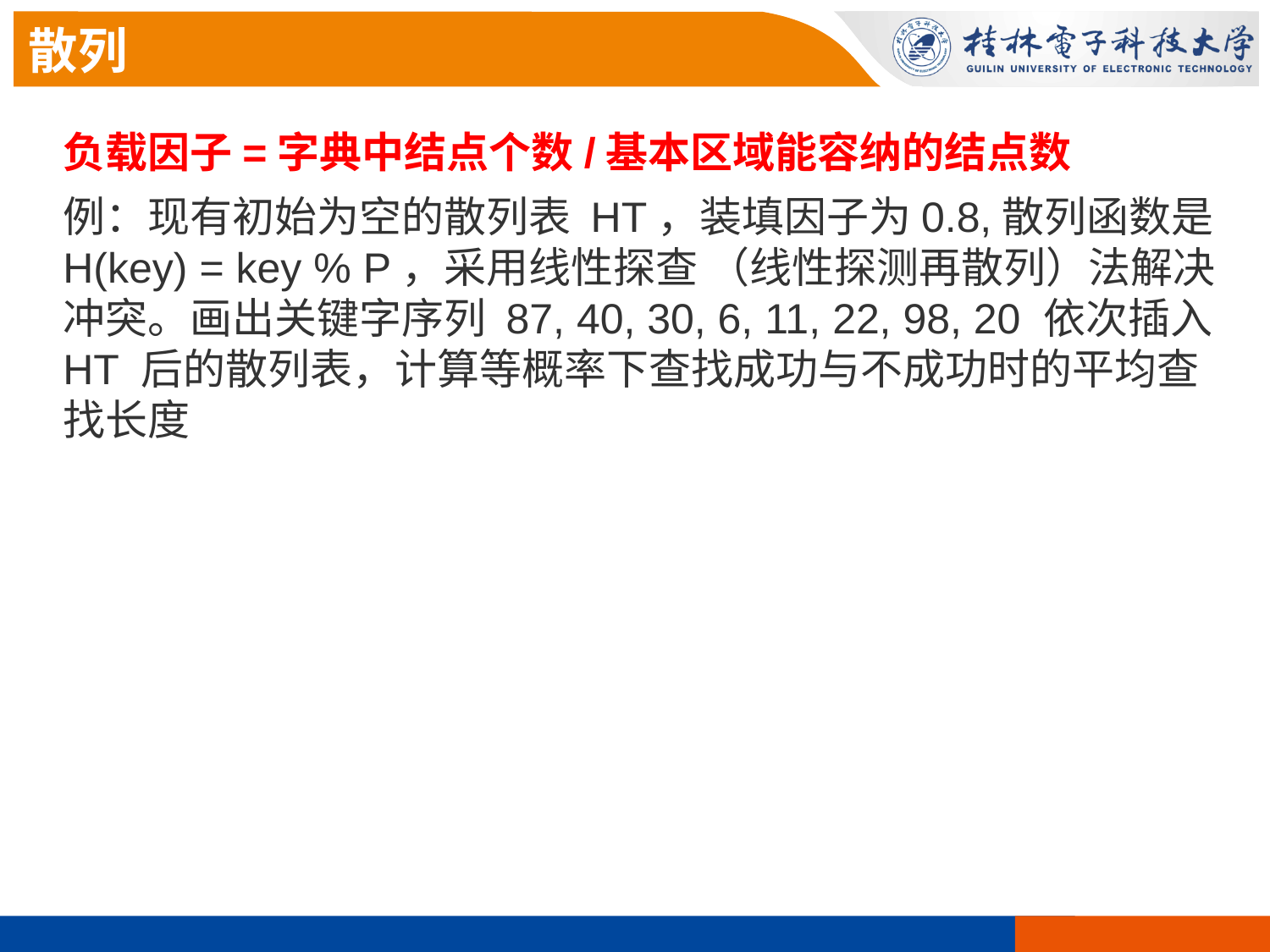

散列
负载因子=字典中结点个数/基本区域能容纳的结点数
例：现有初始为空的散列表 HT，装填因子为0.8,散列函数是 H(key) = key % P，采用线性探查 （线性探测再散列）法解决冲突。画出关键字序列 87, 40, 30, 6, 11, 22, 98, 20 依次插入 HT 后的散列表，计算等概率下查找成功与不成功时的平均查找长度